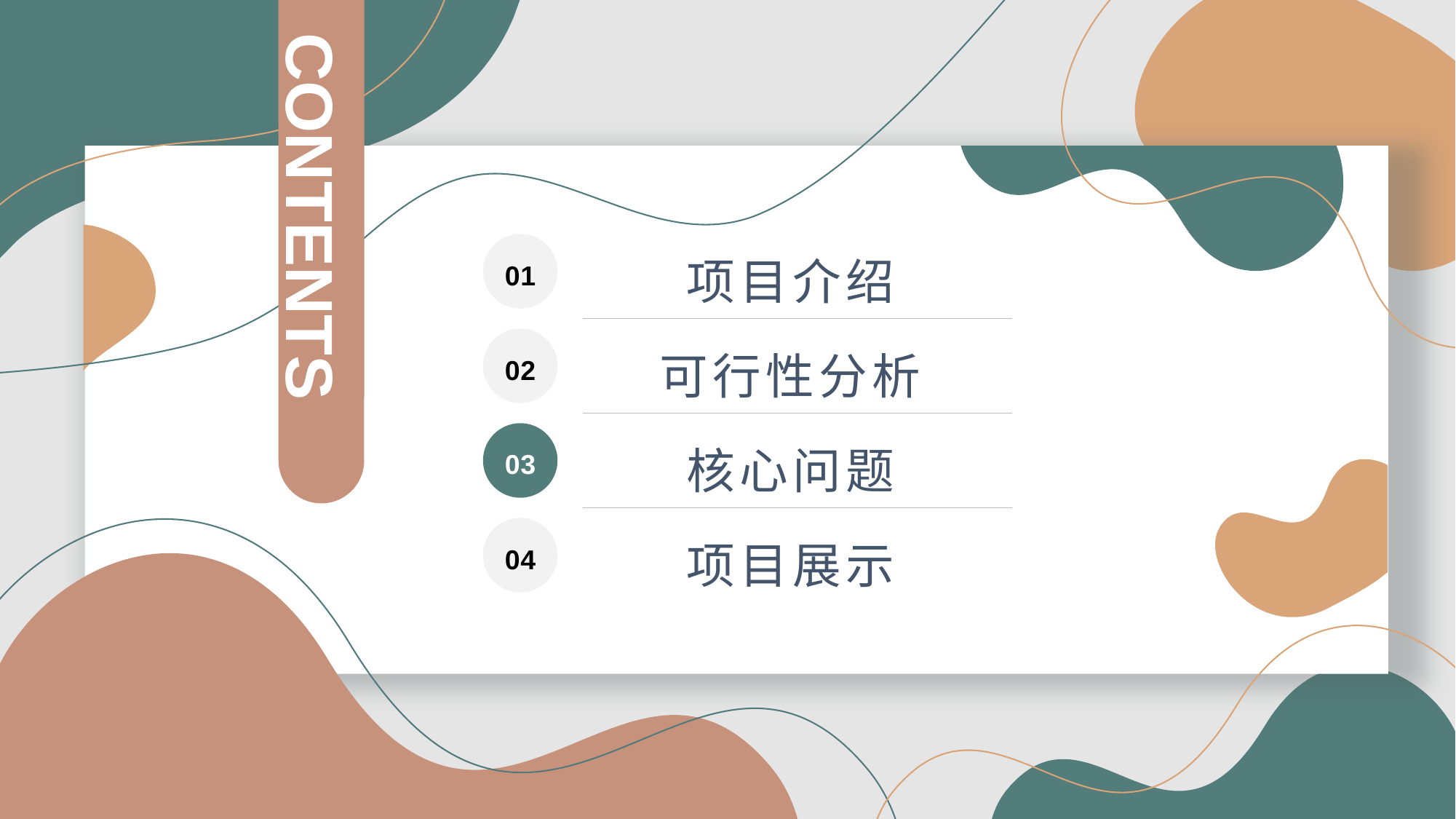

CONTENTS

0  1
项目介绍
0  2
可行性分析
0  3
核心问题
0  4
项目展示